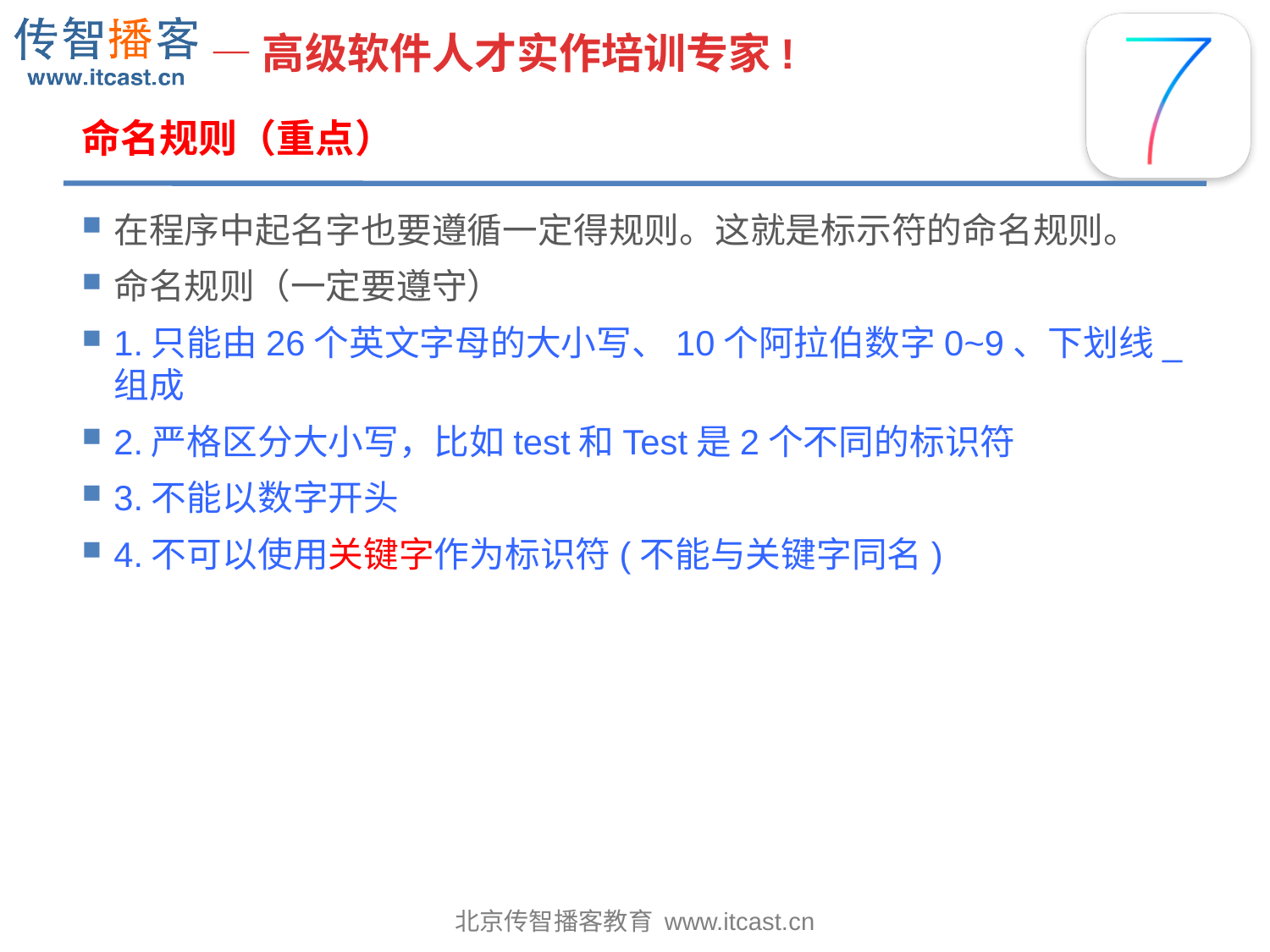

# 命名规则（重点）
在程序中起名字也要遵循一定得规则。这就是标示符的命名规则。
命名规则（一定要遵守）
1.只能由26个英文字母的大小写、10个阿拉伯数字0~9、下划线_组成
2.严格区分大小写，比如test和Test是2个不同的标识符
3.不能以数字开头
4.不可以使用关键字作为标识符(不能与关键字同名)